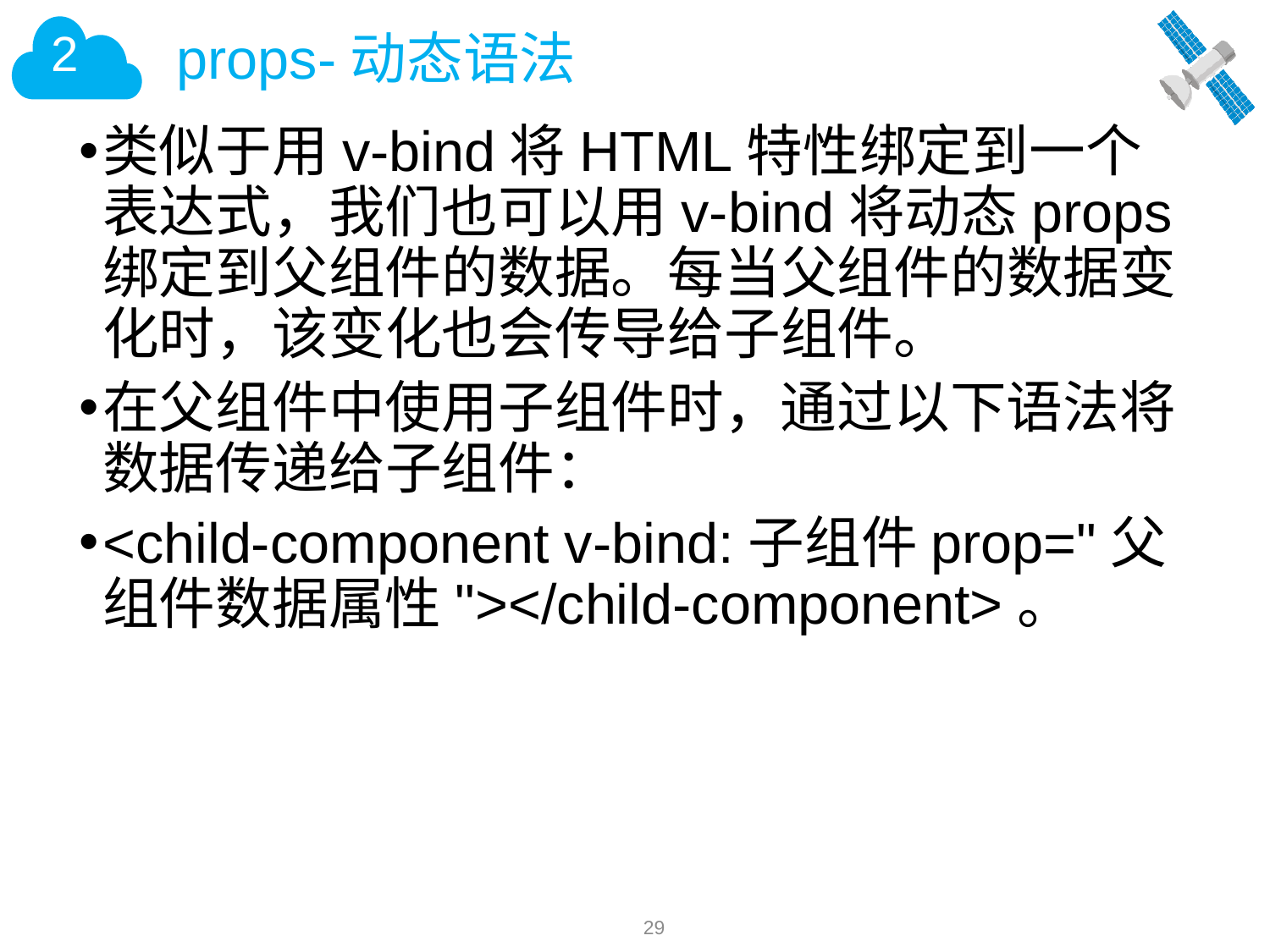

# props-动态语法
类似于用v-bind将HTML特性绑定到一个表达式，我们也可以用v-bind将动态props绑定到父组件的数据。每当父组件的数据变化时，该变化也会传导给子组件。
在父组件中使用子组件时，通过以下语法将数据传递给子组件：
<child-component v-bind:子组件prop="父组件数据属性"></child-component>。

29